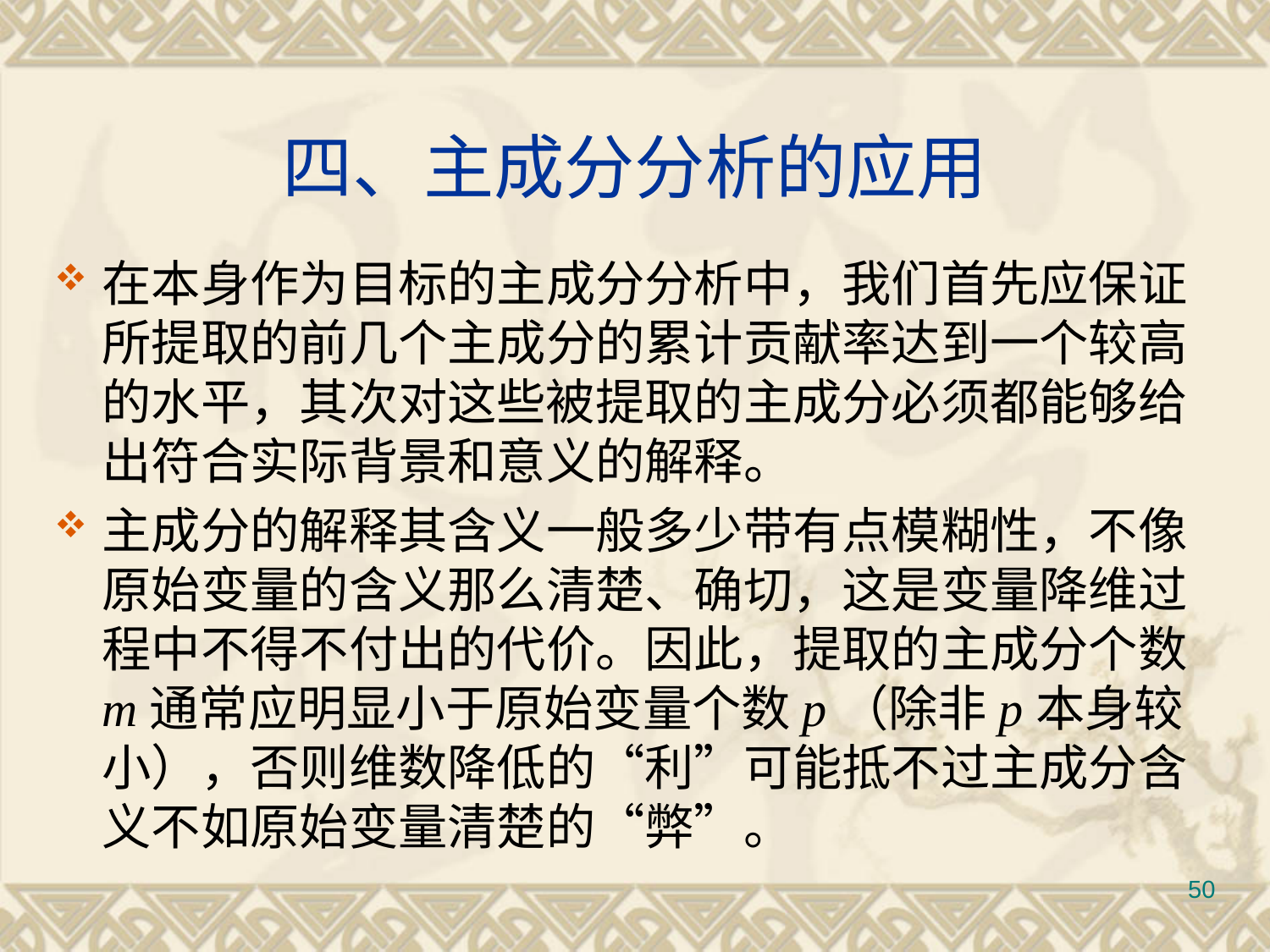

# 四、主成分分析的应用
在本身作为目标的主成分分析中，我们首先应保证所提取的前几个主成分的累计贡献率达到一个较高的水平，其次对这些被提取的主成分必须都能够给出符合实际背景和意义的解释。
主成分的解释其含义一般多少带有点模糊性，不像原始变量的含义那么清楚、确切，这是变量降维过程中不得不付出的代价。因此，提取的主成分个数m通常应明显小于原始变量个数p（除非p本身较小），否则维数降低的“利”可能抵不过主成分含义不如原始变量清楚的“弊”。
50